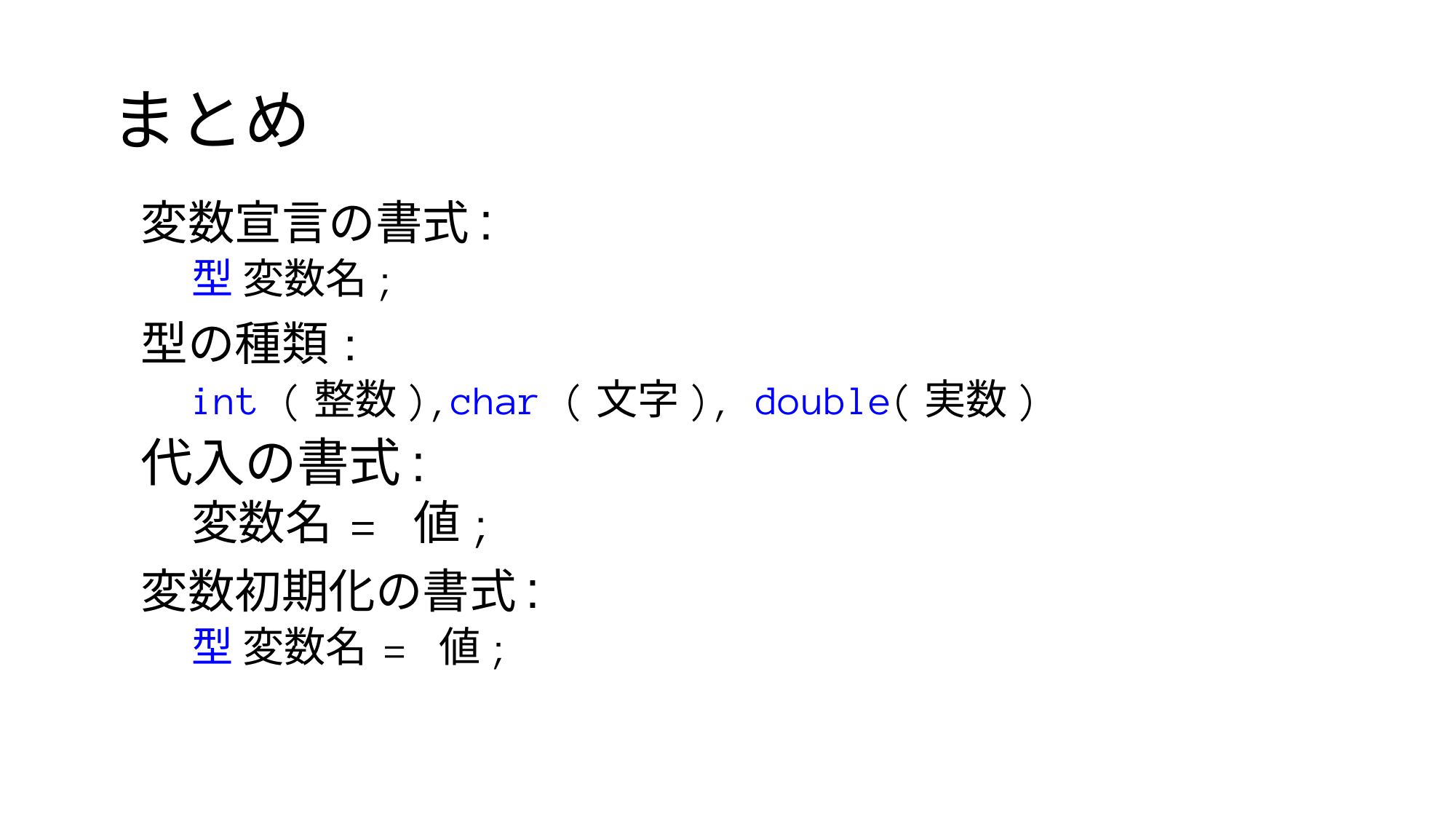

# まとめ
変数宣言の書式:
型 変数名;
型の種類:
int (整数),char (文字), double(実数)
代入の書式:
変数名 = 値;
変数初期化の書式:
型 変数名 = 値;